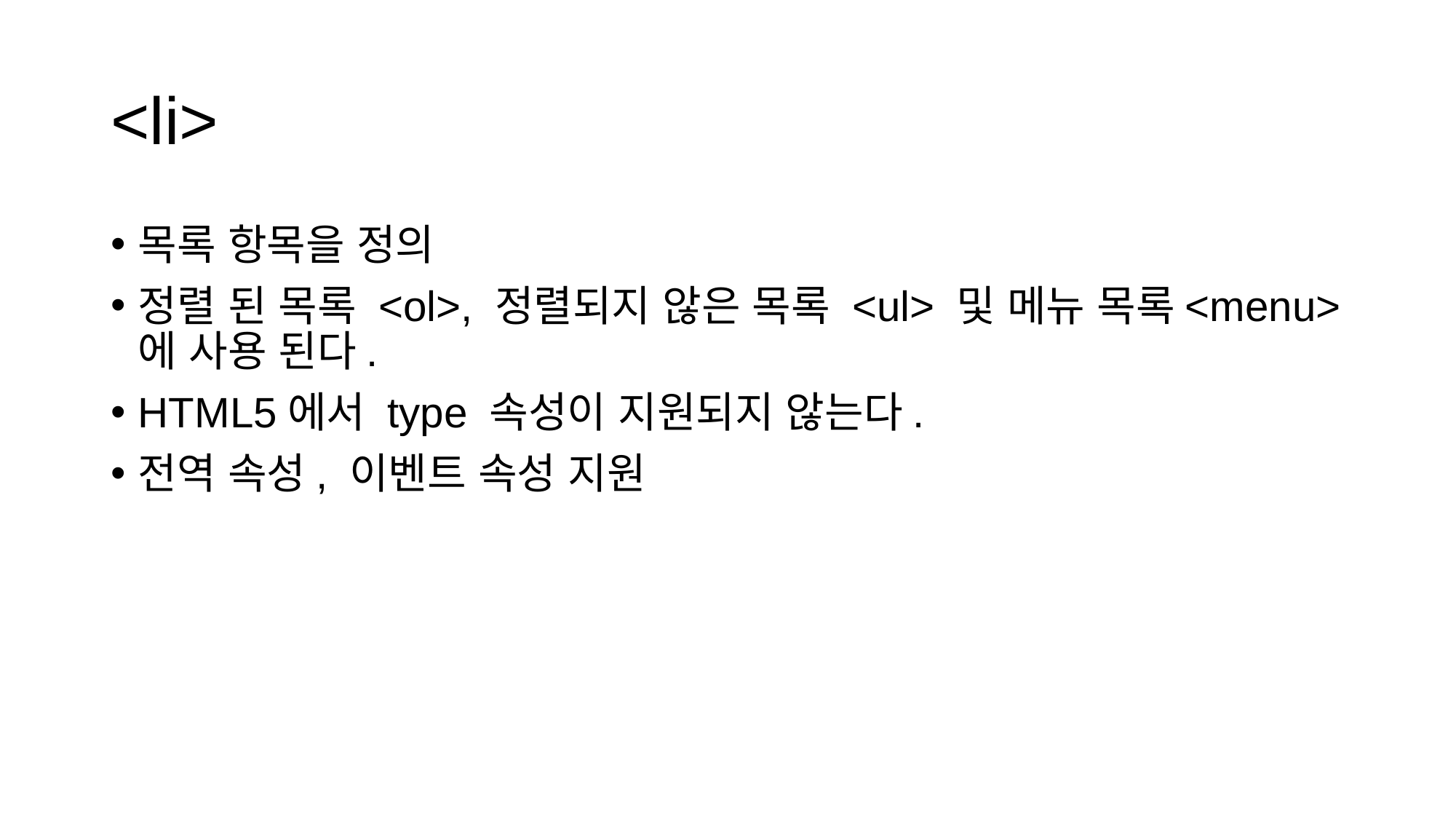

# <li>
목록 항목을 정의
정렬 된 목록 <ol>, 정렬되지 않은 목록 <ul> 및 메뉴 목록<menu>에 사용 된다.
HTML5에서 type 속성이 지원되지 않는다.
전역 속성, 이벤트 속성 지원